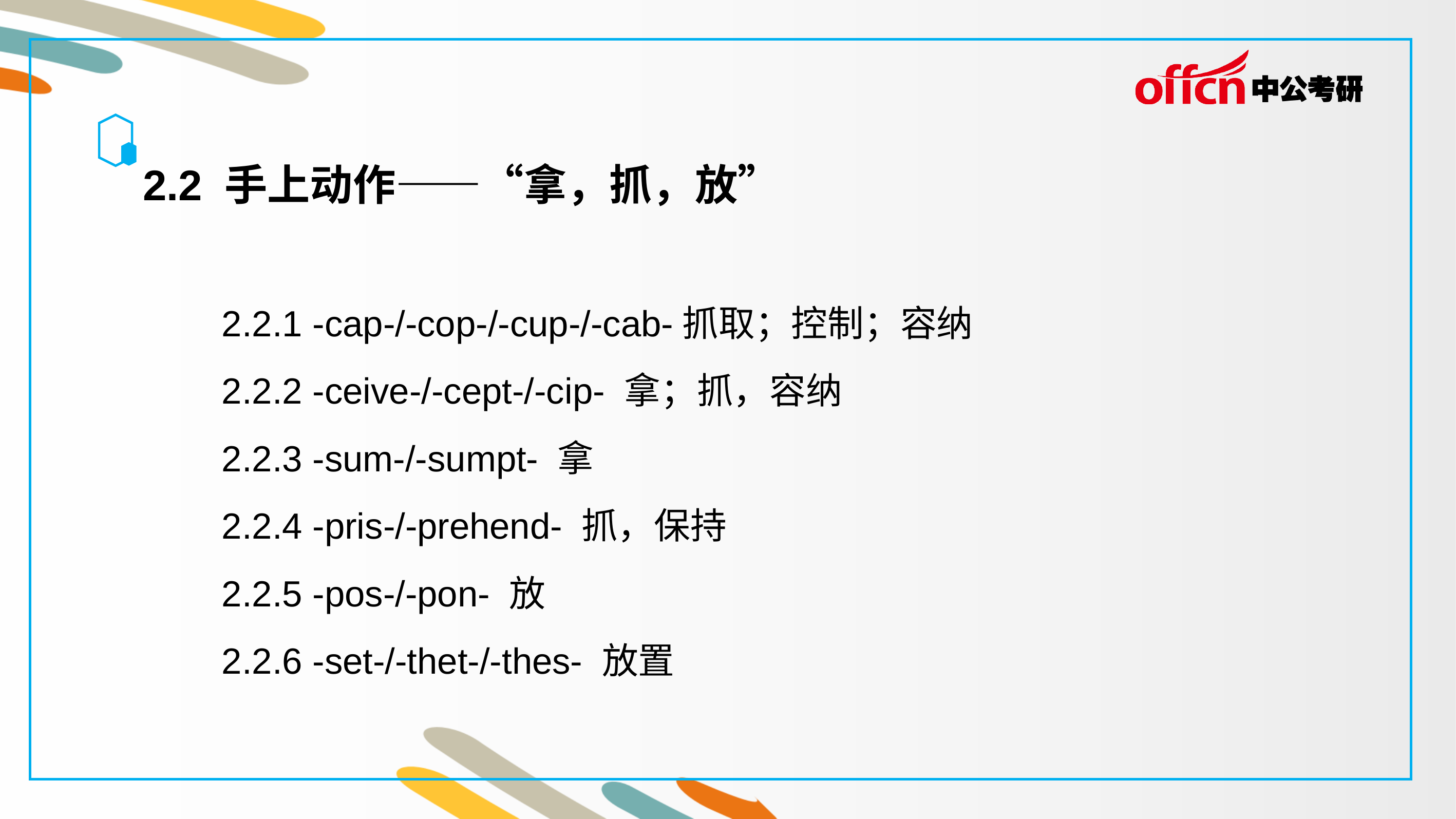

2.2 手上动作——“拿，抓，放”

                2.2.1 -cap-/-cop-/-cup-/-cab-抓取；控制；容纳
                2.2.2 -ceive-/-cept-/-cip- 拿；抓，容纳
                2.2.3 -sum-/-sumpt- 拿
                2.2.4 -pris-/-prehend- 抓，保持
                2.2.5 -pos-/-pon- 放
                2.2.6 -set-/-thet-/-thes- 放置